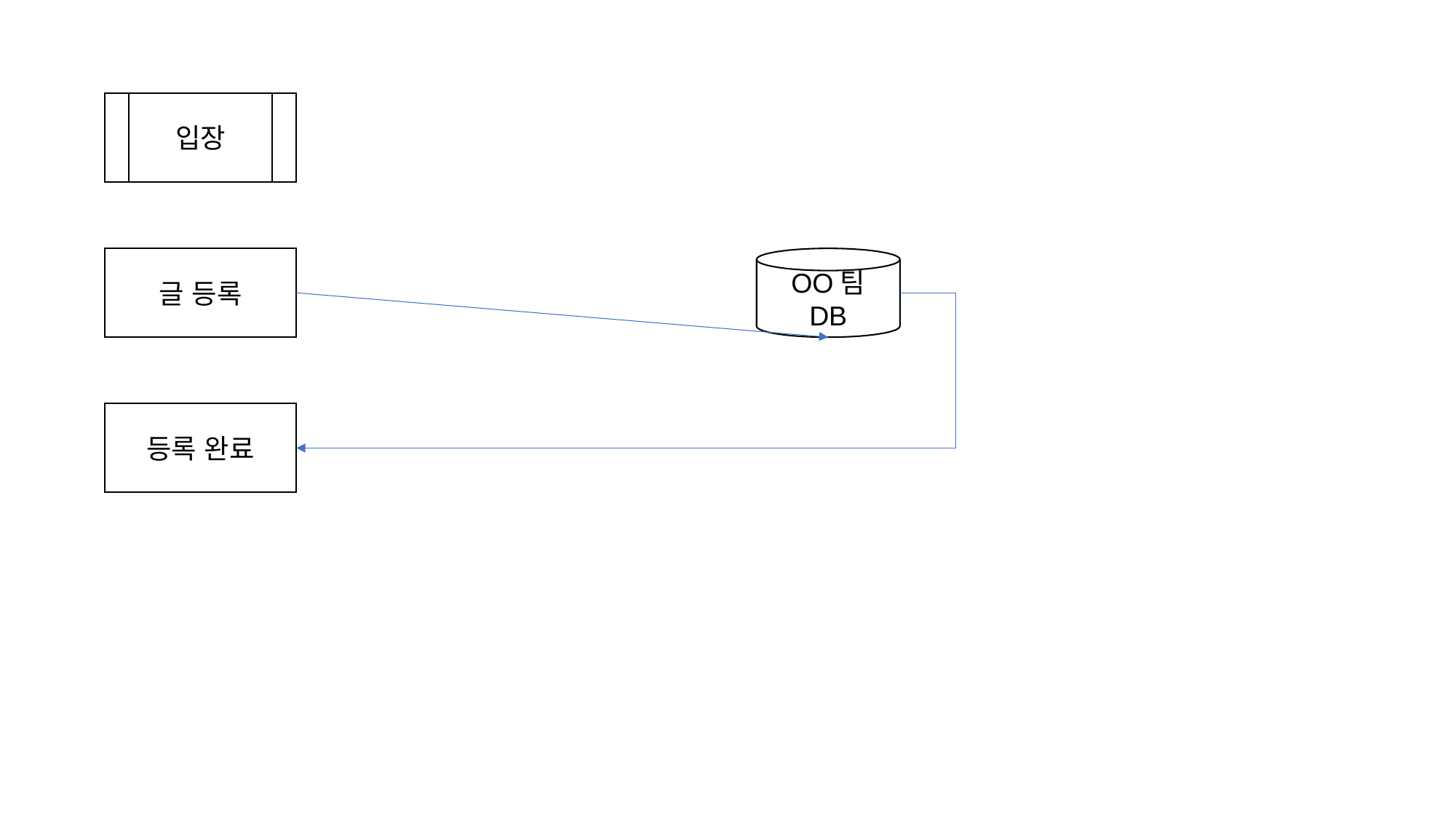

입장
글 등록
OO팀 DB
등록 완료